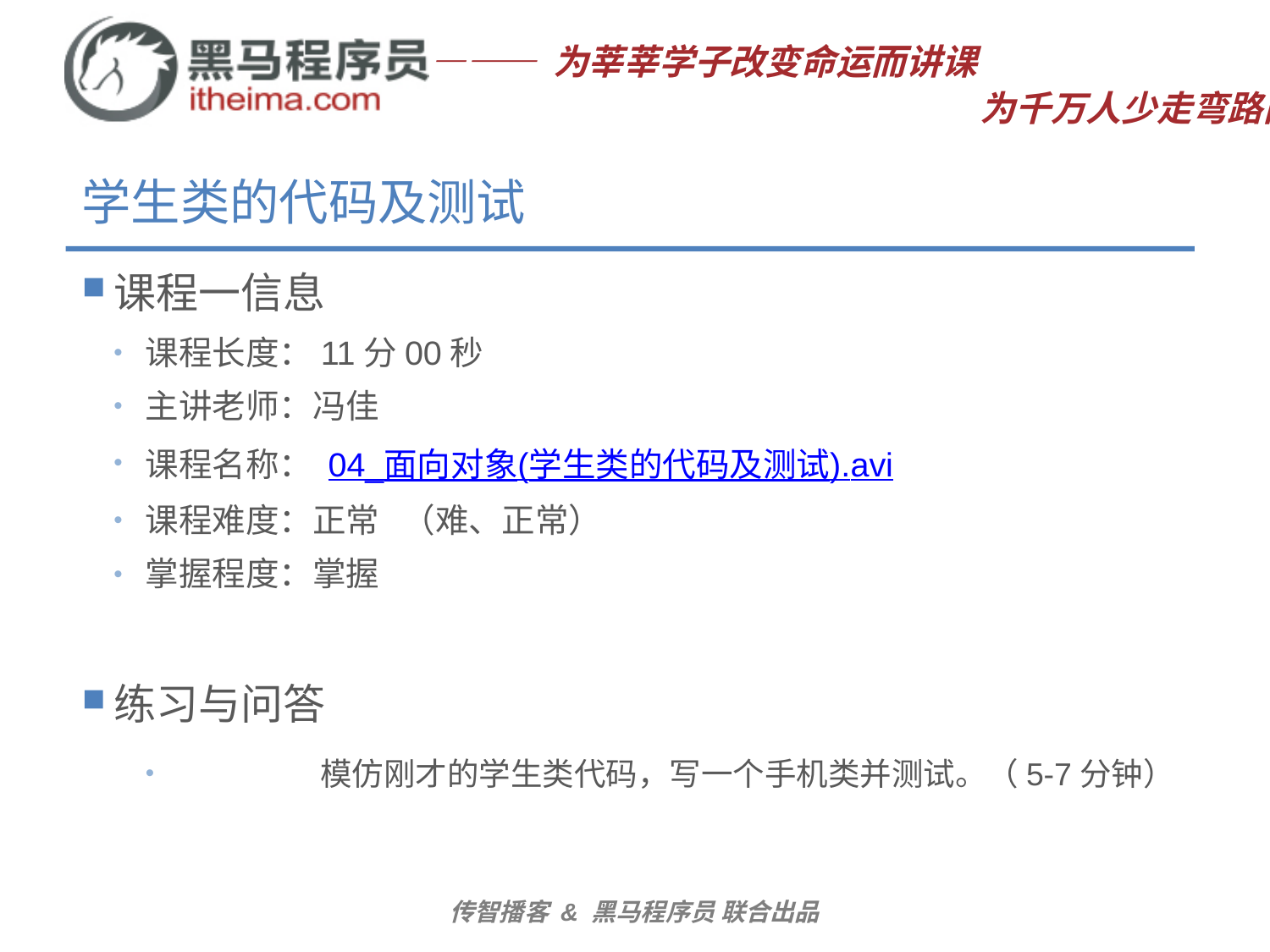

# 学生类的代码及测试
课程一信息
课程长度：11分00秒
主讲老师：冯佳
课程名称： 04_面向对象(学生类的代码及测试).avi
课程难度：正常   （难、正常）
掌握程度：掌握

练习与问答
	模仿刚才的学生类代码，写一个手机类并测试。（5-7分钟）